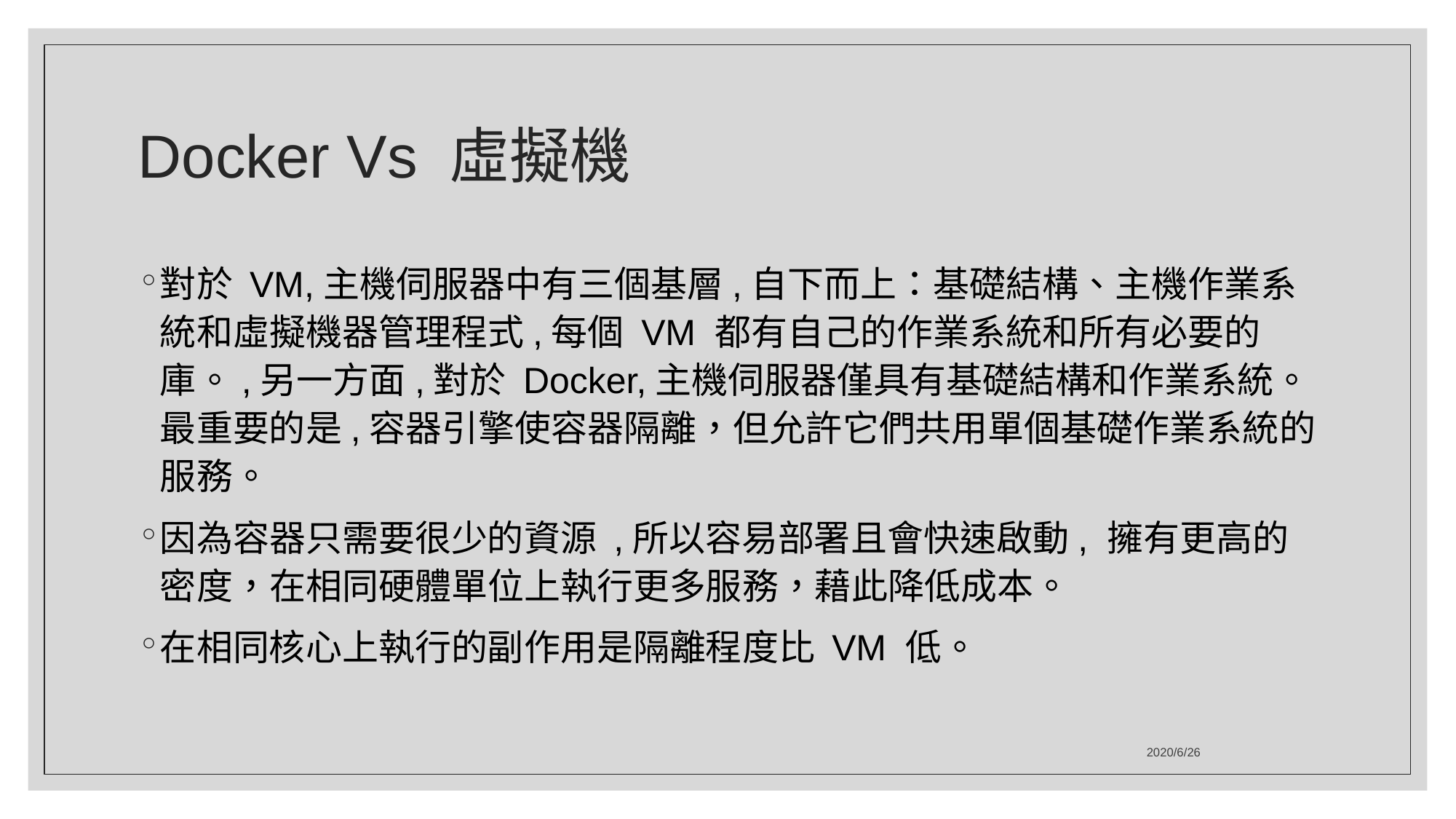

# Docker Vs 虛擬機
對於 VM,主機伺服器中有三個基層,自下而上：基礎結構、主機作業系統和虛擬機器管理程式,每個 VM 都有自己的作業系統和所有必要的庫。,另一方面,對於 Docker,主機伺服器僅具有基礎結構和作業系統。 最重要的是,容器引擎使容器隔離，但允許它們共用單個基礎作業系統的服務。
因為容器只需要很少的資源 ,所以容易部署且會快速啟動, 擁有更高的密度，在相同硬體單位上執行更多服務，藉此降低成本。
在相同核心上執行的副作用是隔離程度比 VM 低。
2020/6/26